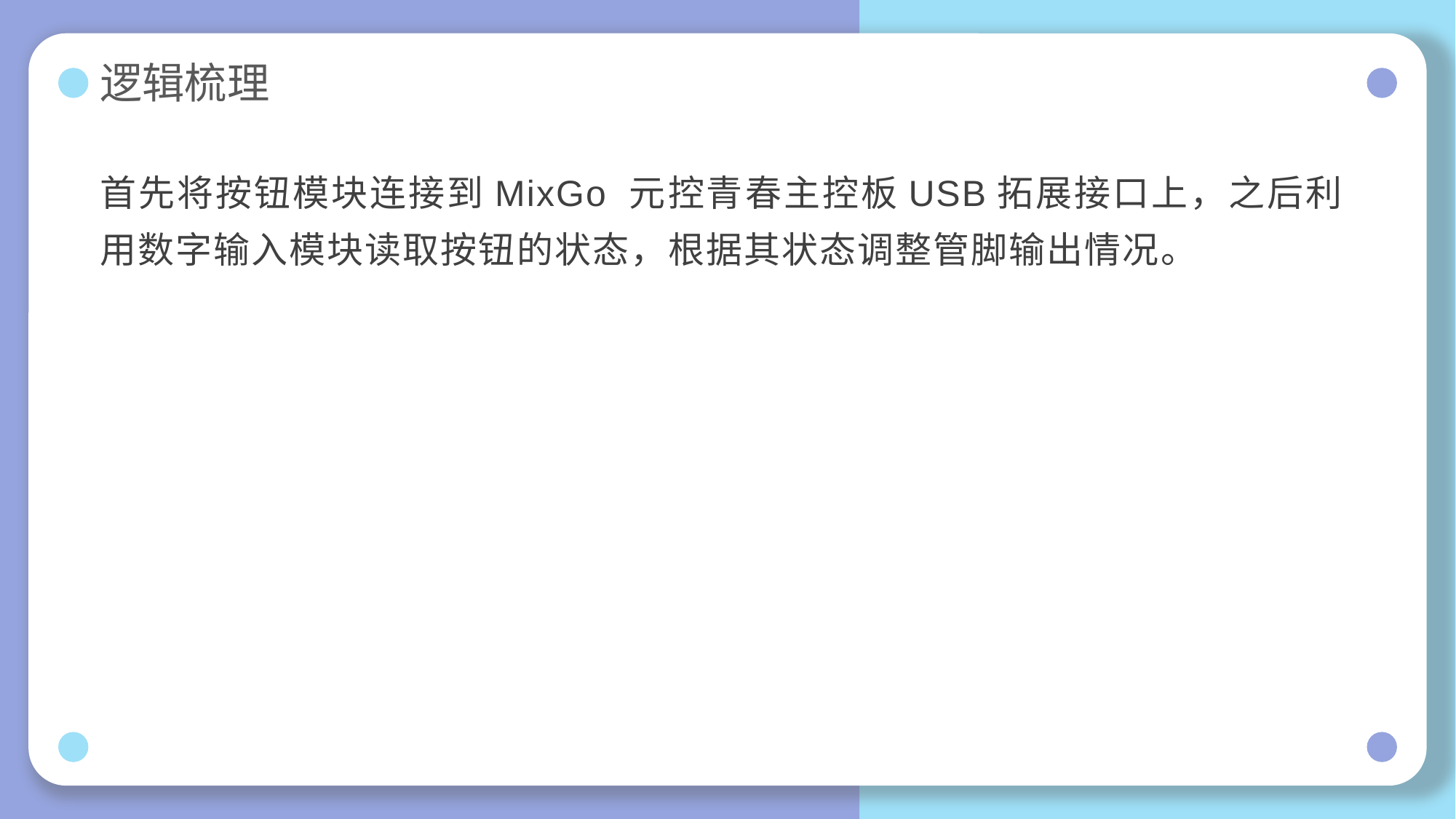

# 逻辑梳理
首先将按钮模块连接到MixGo 元控青春主控板USB拓展接口上，之后利用数字输入模块读取按钮的状态，根据其状态调整管脚输出情况。